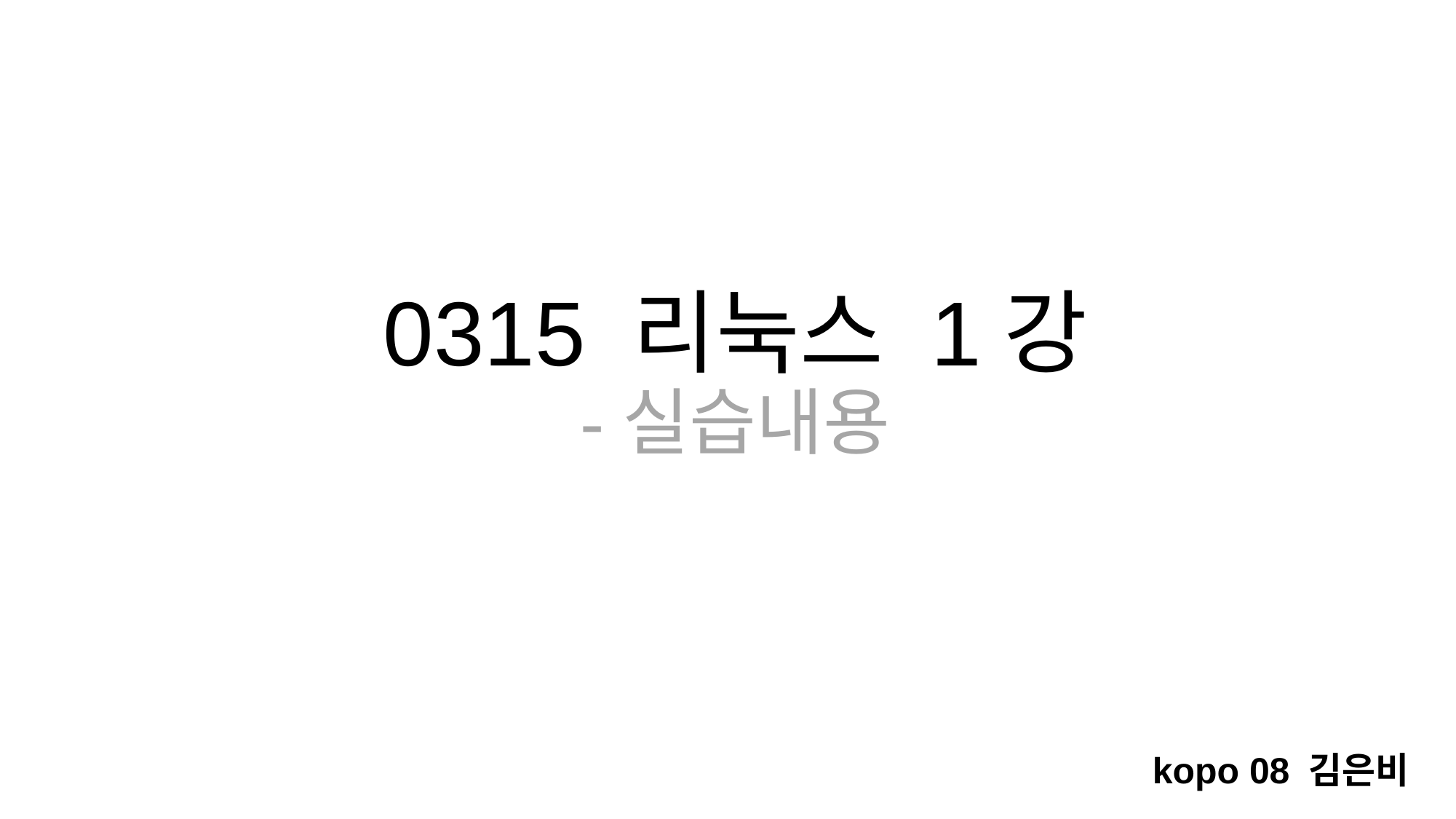

# 0315 리눅스 1강 -실습내용
kopo 08 김은비